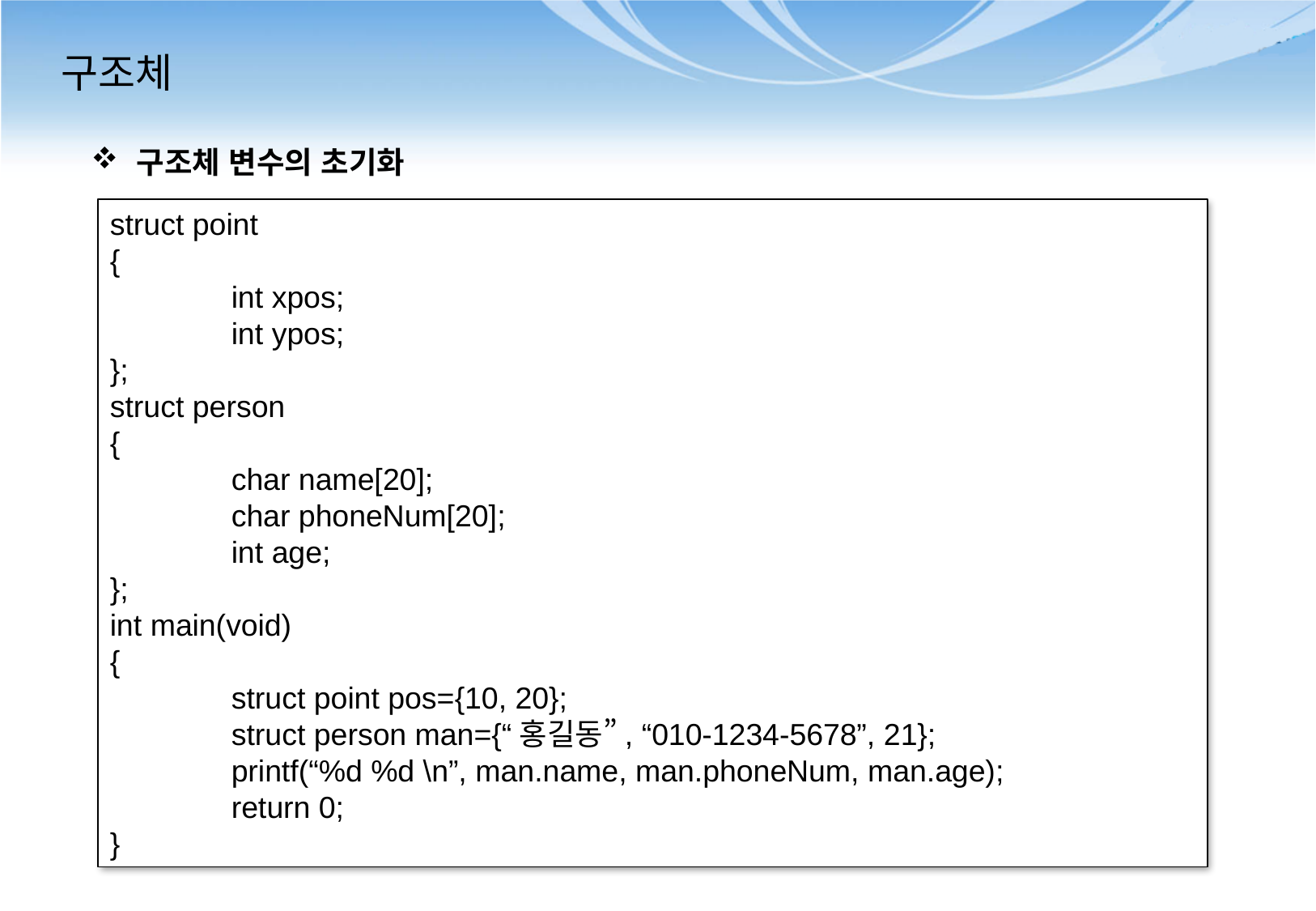

# 구조체
구조체 변수의 초기화

struct point
{
	int xpos;
	int ypos;
};
struct person
{
	char name[20];
	char phoneNum[20];
	int age;
};
int main(void)
{
	struct point pos={10, 20};
	struct person man={“홍길동”, “010-1234-5678”, 21};
	printf(“%d %d \n”, man.name, man.phoneNum, man.age);
	return 0;
}